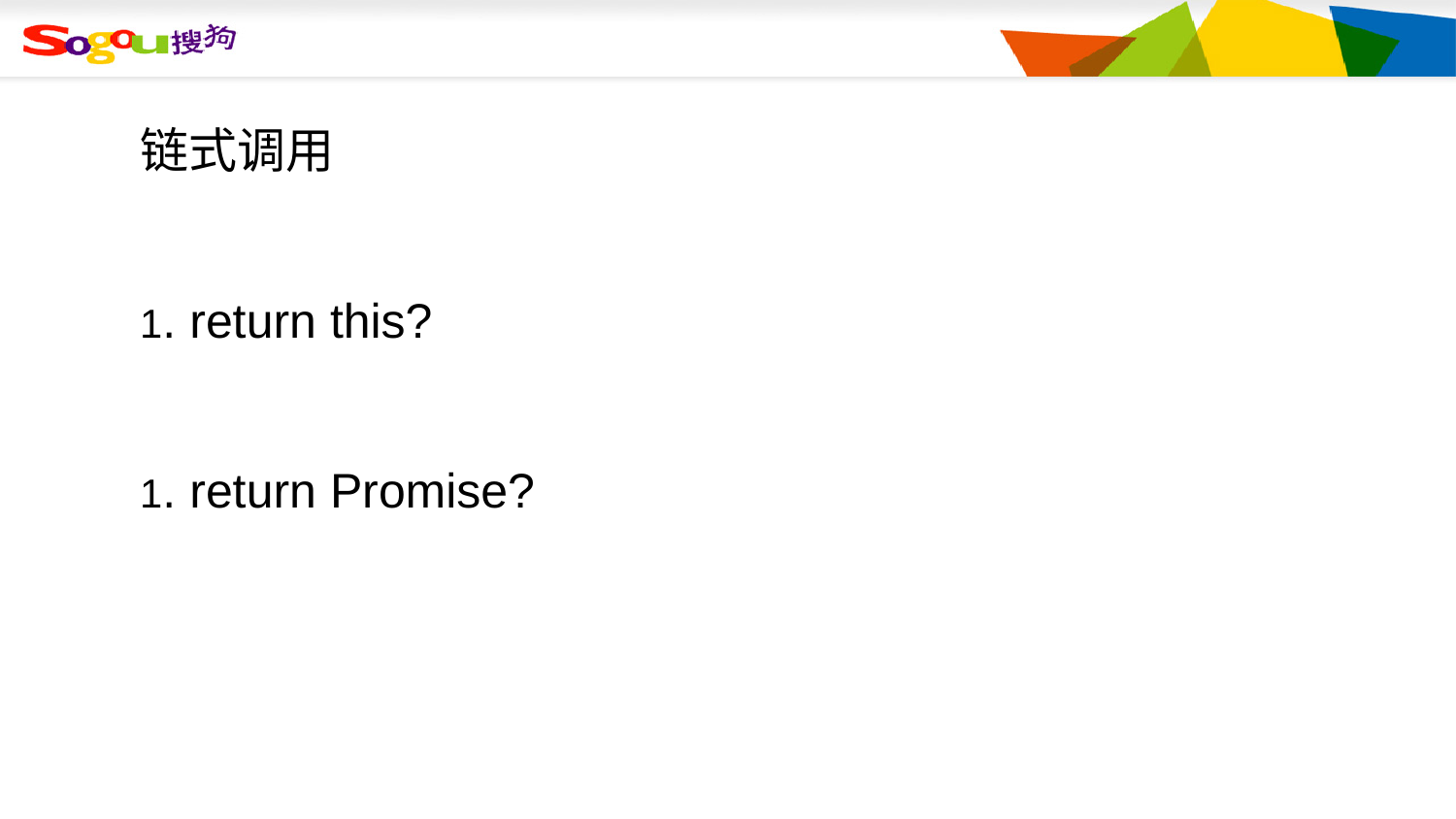

链式调用
1. return this?
1. return Promise?